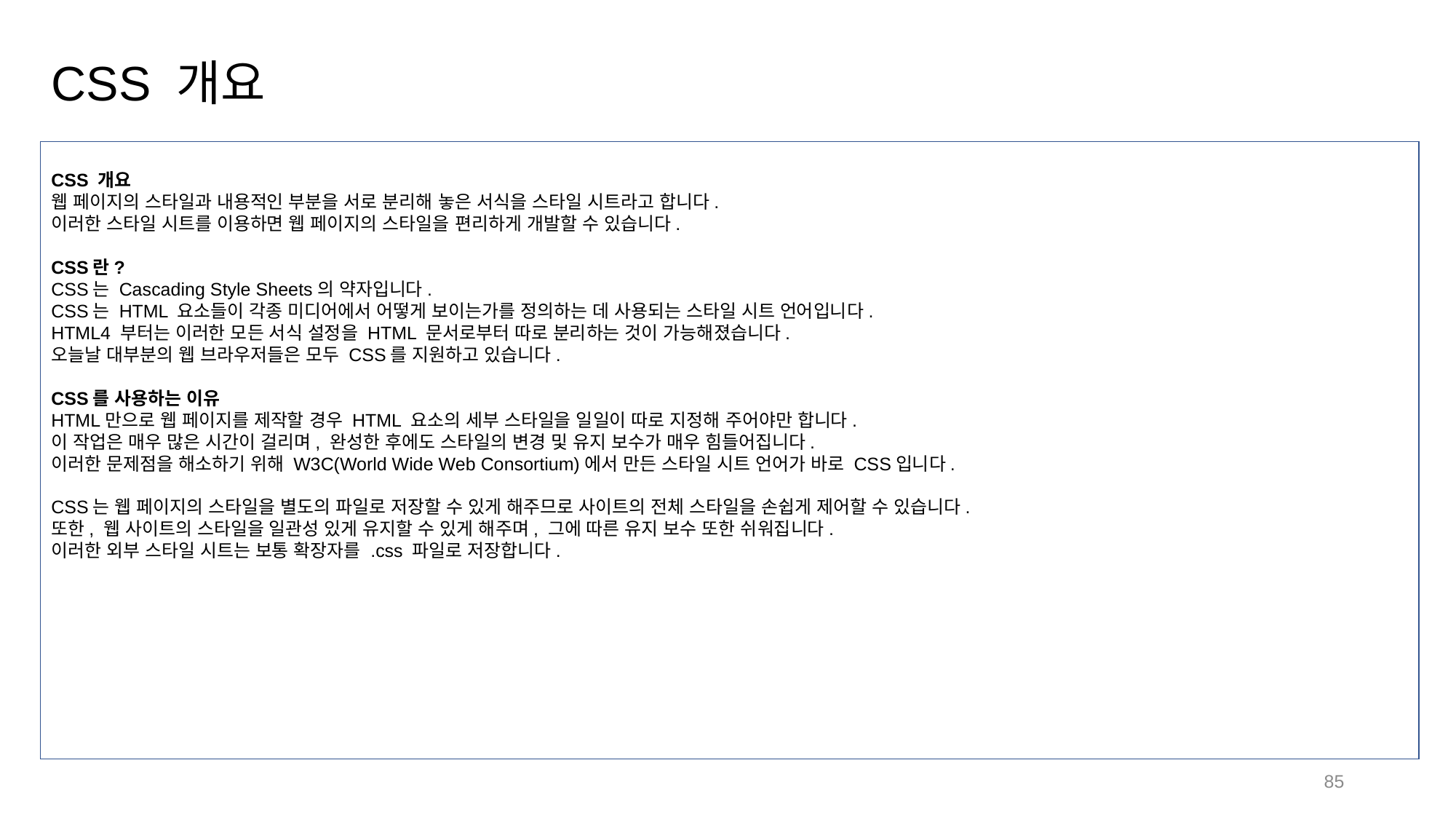

# CSS 개요

CSS 개요
웹 페이지의 스타일과 내용적인 부분을 서로 분리해 놓은 서식을 스타일 시트라고 합니다.
이러한 스타일 시트를 이용하면 웹 페이지의 스타일을 편리하게 개발할 수 있습니다.

CSS란?
CSS는 Cascading Style Sheets의 약자입니다.
CSS는 HTML 요소들이 각종 미디어에서 어떻게 보이는가를 정의하는 데 사용되는 스타일 시트 언어입니다.
HTML4 부터는 이러한 모든 서식 설정을 HTML 문서로부터 따로 분리하는 것이 가능해졌습니다.
오늘날 대부분의 웹 브라우저들은 모두 CSS를 지원하고 있습니다.

CSS를 사용하는 이유
HTML만으로 웹 페이지를 제작할 경우 HTML 요소의 세부 스타일을 일일이 따로 지정해 주어야만 합니다.
이 작업은 매우 많은 시간이 걸리며, 완성한 후에도 스타일의 변경 및 유지 보수가 매우 힘들어집니다.
이러한 문제점을 해소하기 위해 W3C(World Wide Web Consortium)에서 만든 스타일 시트 언어가 바로 CSS입니다.

CSS는 웹 페이지의 스타일을 별도의 파일로 저장할 수 있게 해주므로 사이트의 전체 스타일을 손쉽게 제어할 수 있습니다.
또한, 웹 사이트의 스타일을 일관성 있게 유지할 수 있게 해주며, 그에 따른 유지 보수 또한 쉬워집니다.
이러한 외부 스타일 시트는 보통 확장자를 .css 파일로 저장합니다.

85